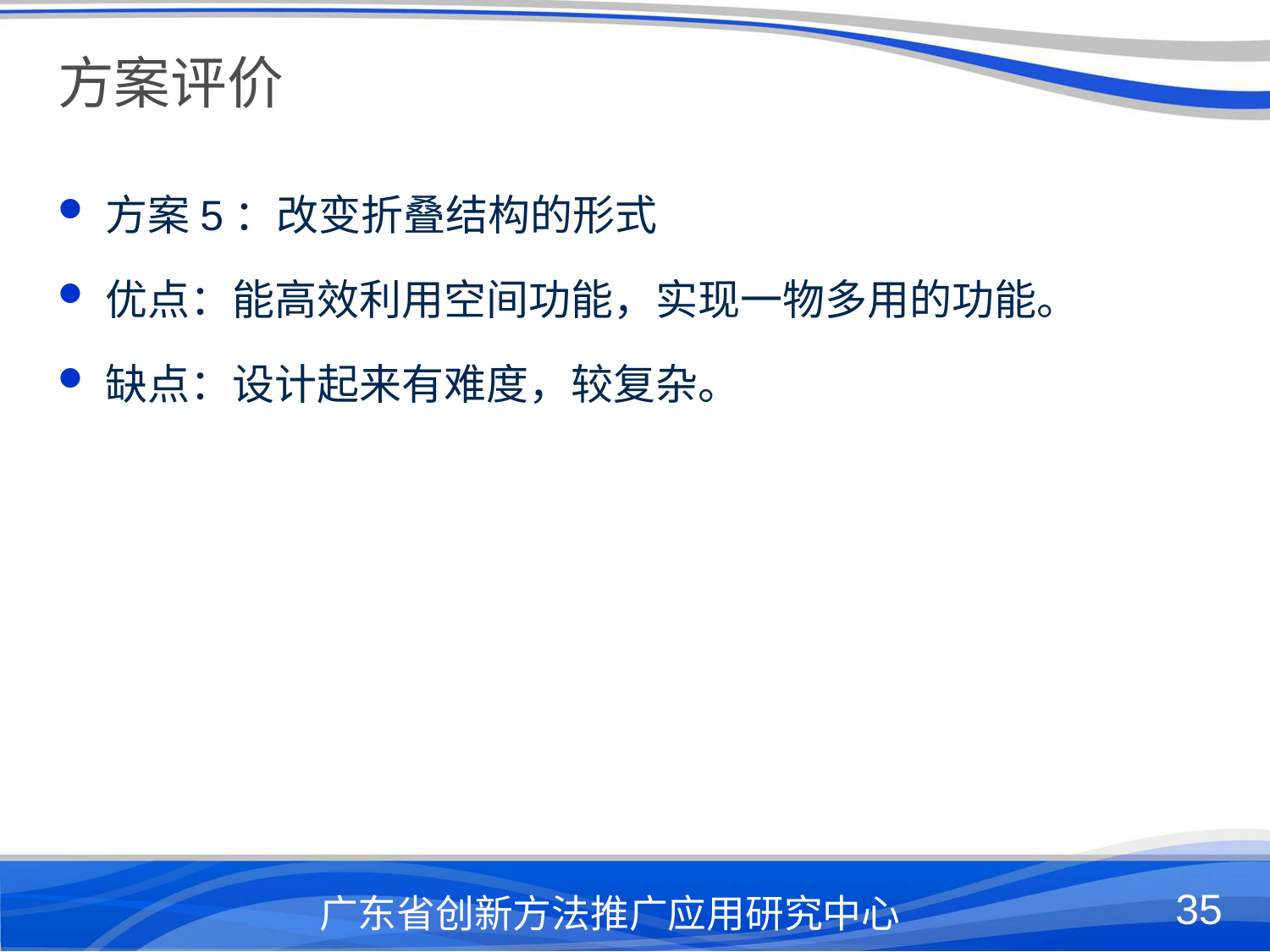

# 方案评价
方案5：改变折叠结构的形式
优点：能高效利用空间功能，实现一物多用的功能。
缺点：设计起来有难度，较复杂。
广东省创新方法推广应用研究中心
35